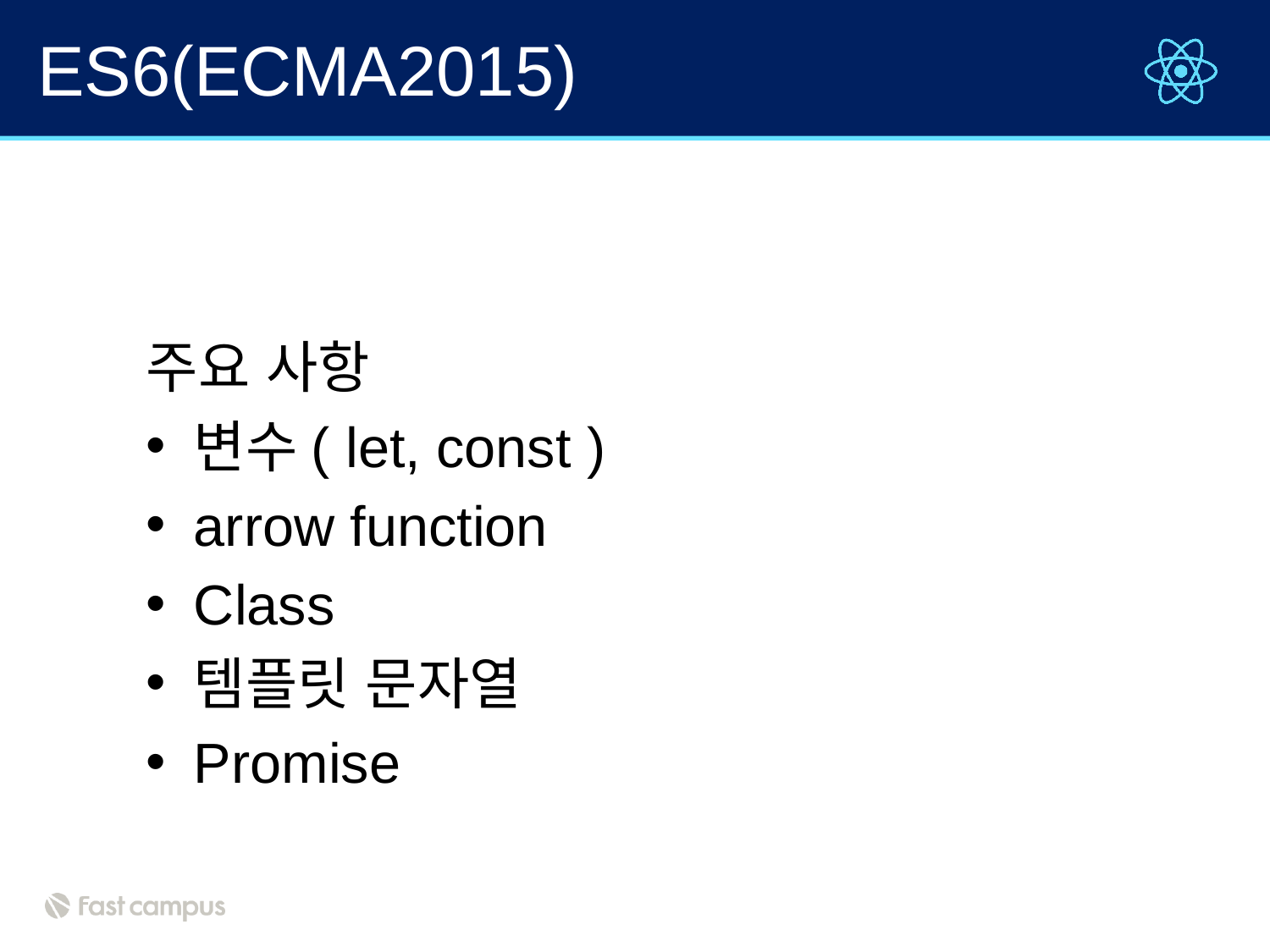

# ES6(ECMA2015)

주요 사항
변수( let, const )
arrow function
Class
템플릿 문자열
Promise